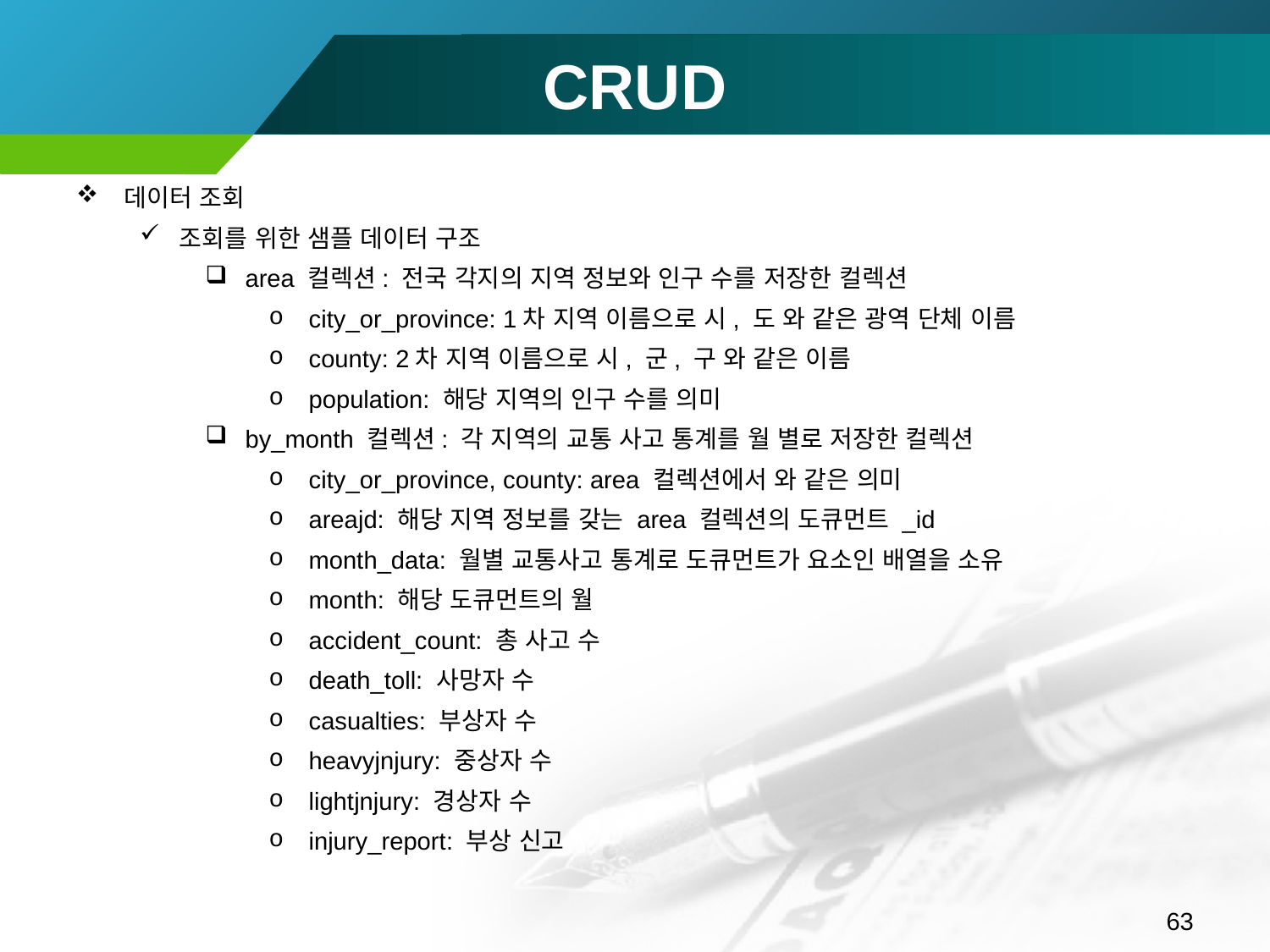

# CRUD
데이터 조회
조회를 위한 샘플 데이터 구조
area 컬렉션: 전국 각지의 지역 정보와 인구 수를 저장한 컬렉션
city_or_province: 1차 지역 이름으로 시, 도 와 같은 광역 단체 이름
county: 2차 지역 이름으로 시, 군, 구 와 같은 이름
population: 해당 지역의 인구 수를 의미
by_month 컬렉션: 각 지역의 교통 사고 통계를 월 별로 저장한 컬렉션
city_or_province, county: area 컬렉션에서 와 같은 의미
areajd: 해당 지역 정보를 갖는 area 컬렉션의 도큐먼트 _id
month_data: 월별 교통사고 통계로 도큐먼트가 요소인 배열을 소유
month: 해당 도큐먼트의 월
accident_count: 총 사고 수
death_toll: 사망자 수
casualties: 부상자 수
heavyjnjury: 중상자 수
lightjnjury: 경상자 수
injury_report: 부상 신고
63